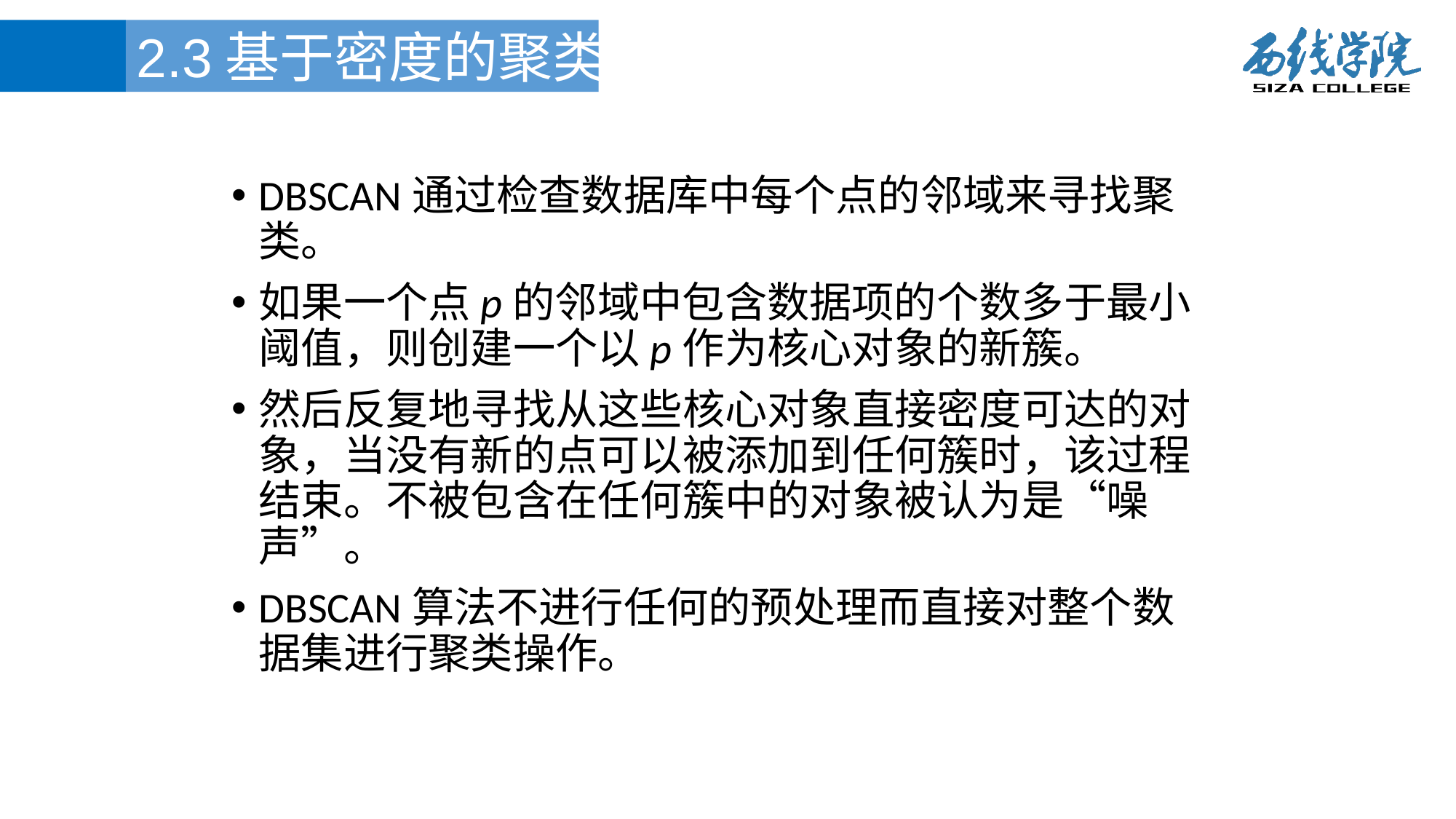

2.3基于密度的聚类方法
DBSCAN通过检查数据库中每个点的邻域来寻找聚类。
如果一个点p的邻域中包含数据项的个数多于最小阈值，则创建一个以p作为核心对象的新簇。
然后反复地寻找从这些核心对象直接密度可达的对象，当没有新的点可以被添加到任何簇时，该过程结束。不被包含在任何簇中的对象被认为是“噪声”。
DBSCAN算法不进行任何的预处理而直接对整个数据集进行聚类操作。